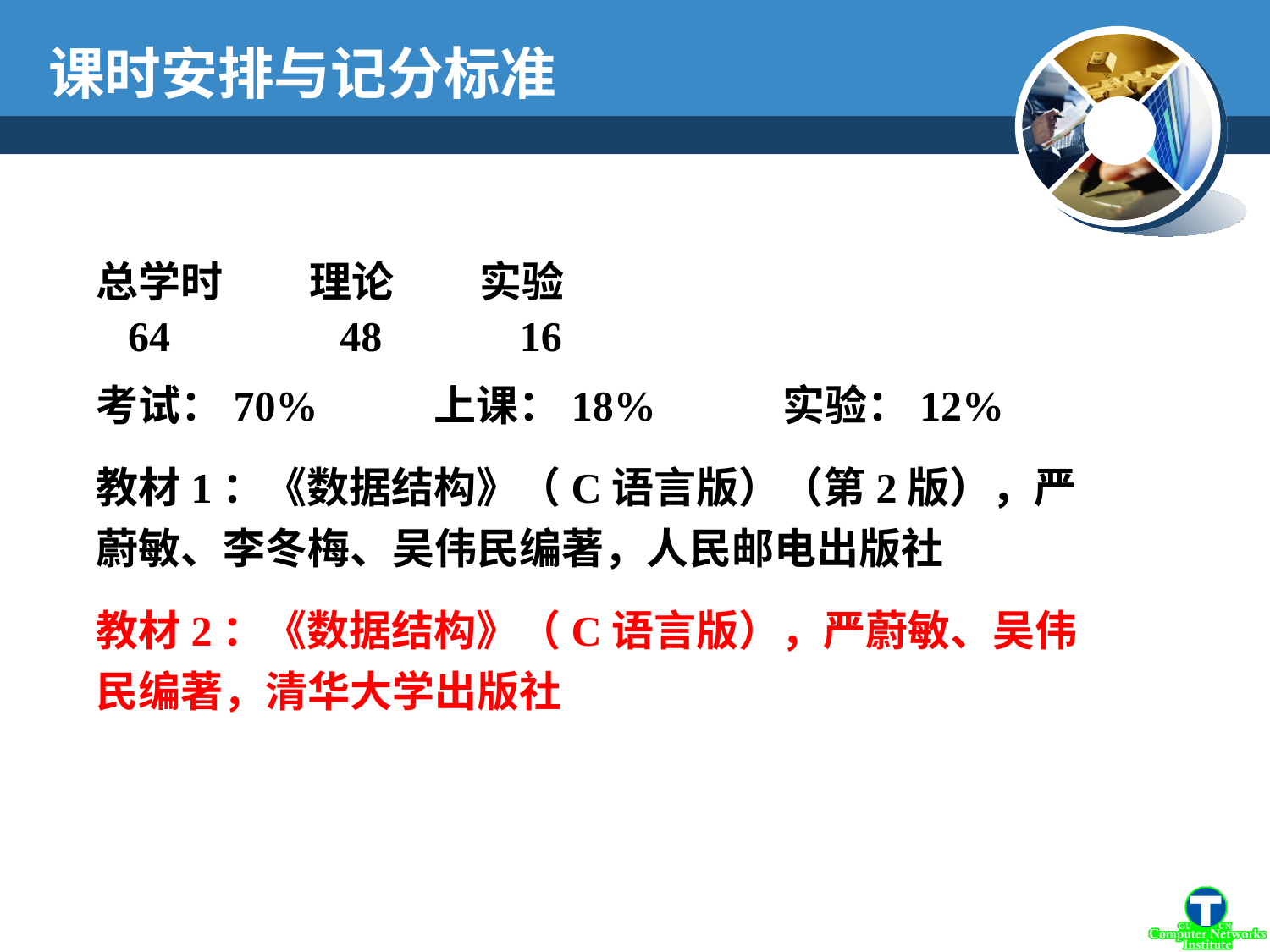

课时安排与记分标准
总学时         理论         实验
   64                48             16
考试：70%          上课：18%           实验：12%
教材1：《数据结构》（C语言版）（第2版），严蔚敏、李冬梅、吴伟民编著，人民邮电出版社
教材2：《数据结构》（C语言版），严蔚敏、吴伟民编著，清华大学出版社